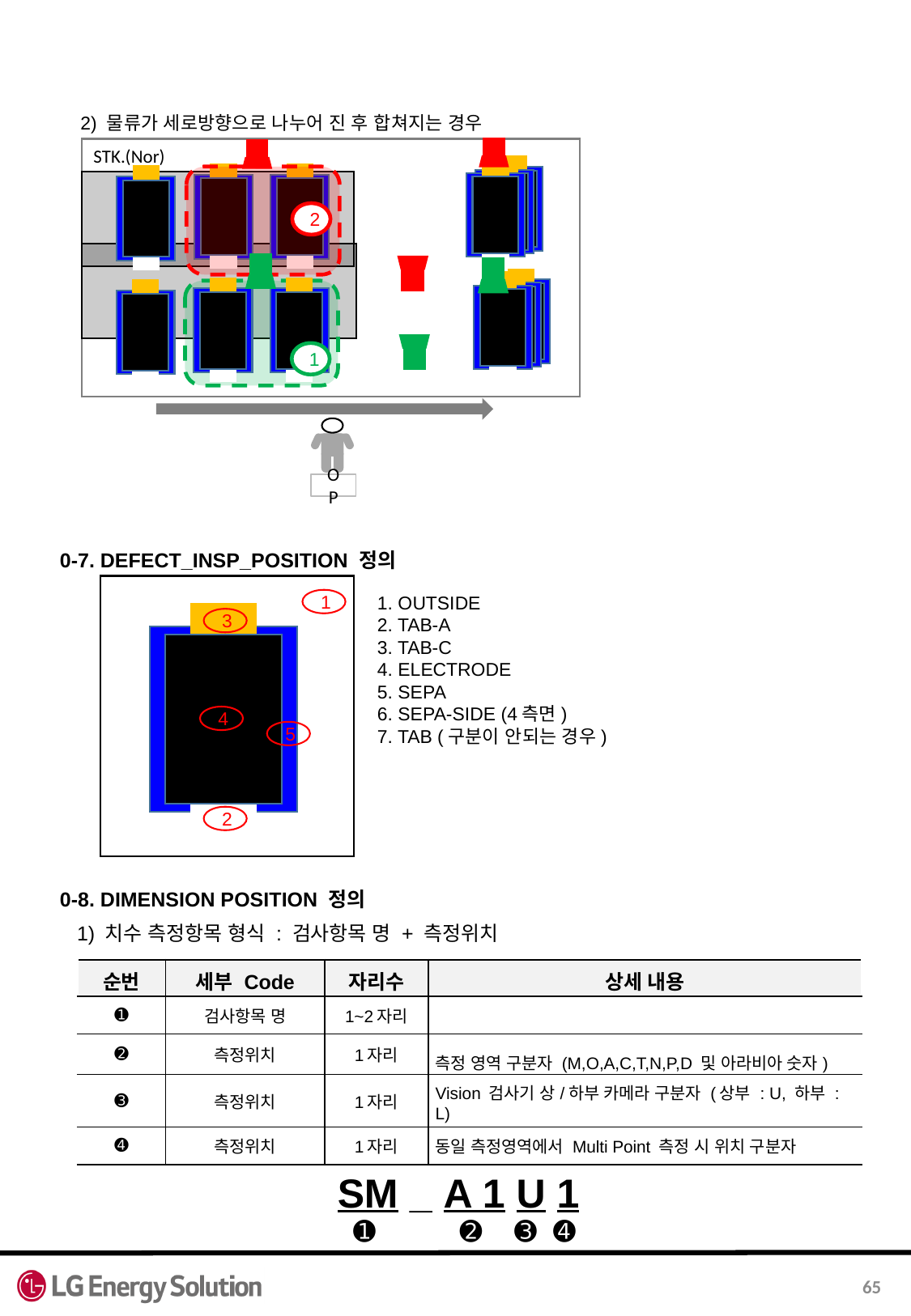

2) 물류가 세로방향으로 나누어 진 후 합쳐지는 경우

 0-7. DEFECT_INSP_POSITION 정의

 0-8. DIMENSION POSITION 정의
    1) 치수 측정항목 형식 : 검사항목 명 + 측정위치

                                                  SM _ A 1 U 1

STK.(Nor)

OP

2

1
1. OUTSIDE
2. TAB-A
3. TAB-C
4. ELECTRODE
5. SEPA
6. SEPA-SIDE (4측면)
7. TAB (구분이 안되는 경우)

1

3
4
5
2
| 순번 | 세부 Code | 자리수 | 상세 내용 |
| --- | --- | --- | --- |
| ➊ | 검사항목 명 | 1~2자리 |  |
| ➋ | 측정위치 | 1자리 | 측정 영역 구분자 (M,O,A,C,T,N,P,D 및 아라비아 숫자) |
| ➌ | 측정위치 | 1자리 | Vision 검사기 상/하부 카메라 구분자 (상부 : U, 하부 : L) |
| ➍ | 측정위치 | 1자리 | 동일 측정영역에서 Multi Point 측정 시 위치 구분자 |
➊
➋
➌
➍
65